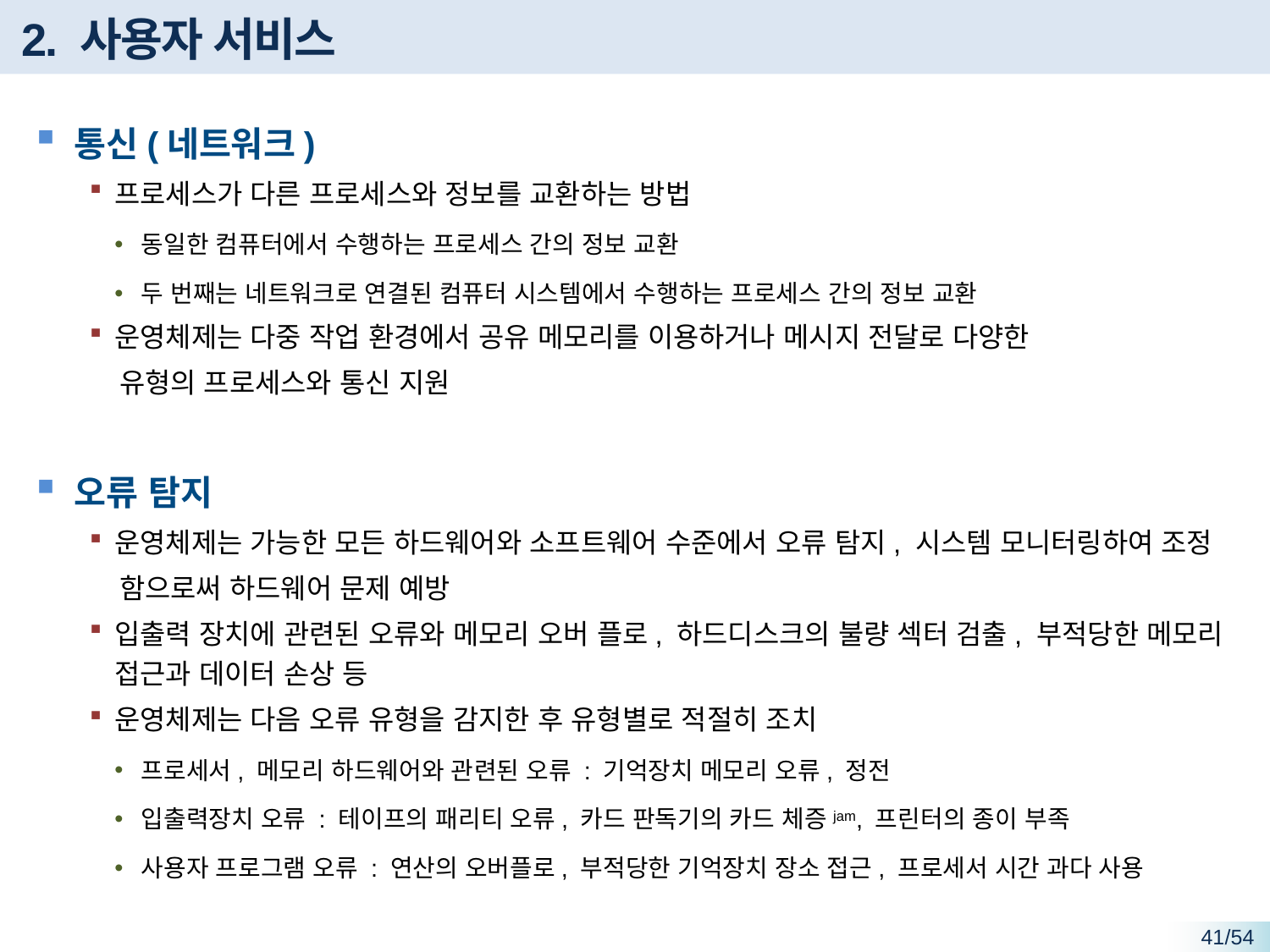

# 2. 사용자 서비스
통신(네트워크)
프로세스가 다른 프로세스와 정보를 교환하는 방법
동일한 컴퓨터에서 수행하는 프로세스 간의 정보 교환
두 번째는 네트워크로 연결된 컴퓨터 시스템에서 수행하는 프로세스 간의 정보 교환
운영체제는 다중 작업 환경에서 공유 메모리를 이용하거나 메시지 전달로 다양한
   유형의 프로세스와 통신 지원

오류 탐지
운영체제는 가능한 모든 하드웨어와 소프트웨어 수준에서 오류 탐지, 시스템 모니터링하여 조정
   함으로써 하드웨어 문제 예방
입출력 장치에 관련된 오류와 메모리 오버 플로, 하드디스크의 불량 섹터 검출, 부적당한 메모리 접근과 데이터 손상 등
운영체제는 다음 오류 유형을 감지한 후 유형별로 적절히 조치
프로세서, 메모리 하드웨어와 관련된 오류 : 기억장치 메모리 오류, 정전
입출력장치 오류 : 테이프의 패리티 오류, 카드 판독기의 카드 체증jam, 프린터의 종이 부족
사용자 프로그램 오류 : 연산의 오버플로, 부적당한 기억장치 장소 접근, 프로세서 시간 과다 사용